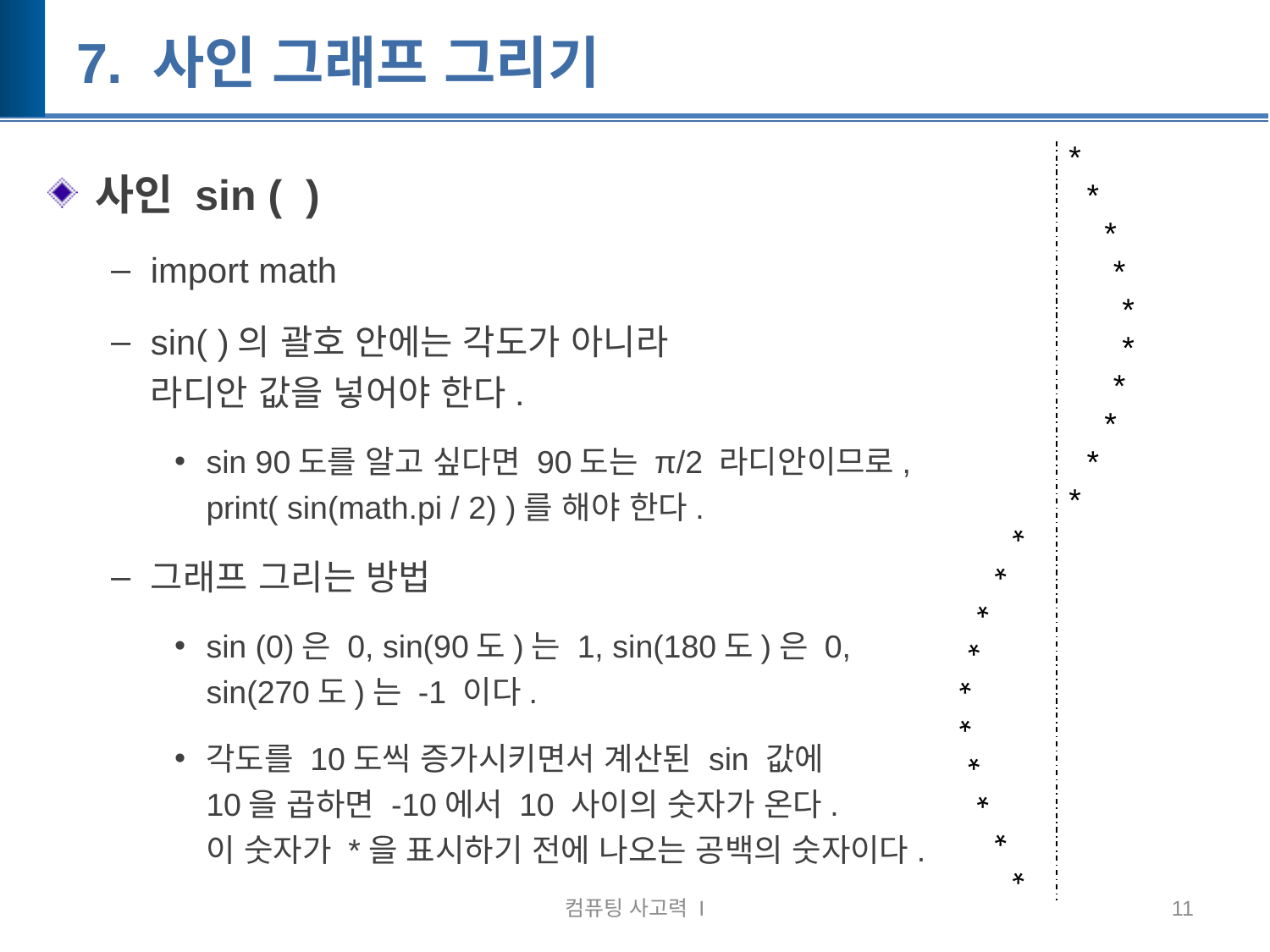

# 7. 사인 그래프 그리기
*
  *
    *
     *
      *
      *
     *
    *
  *
*
사인 sin (  )
import math
sin( )의 괄호 안에는 각도가 아니라
라디안 값을 넣어야 한다.
sin 90도를 알고 싶다면 90도는 π/2 라디안이므로,
print( sin(math.pi / 2) )를 해야 한다.
그래프 그리는 방법
sin (0)은 0, sin(90도)는 1, sin(180도)은 0,
sin(270도)는 -1 이다.
각도를 10도씩 증가시키면서 계산된 sin 값에
10을 곱하면 -10에서 10 사이의 숫자가 온다.
이 숫자가 *을 표시하기 전에 나오는 공백의 숫자이다.
*
  *
    *
     *
      *
      *
     *
    *
  *
*
컴퓨팅 사고력 I
11